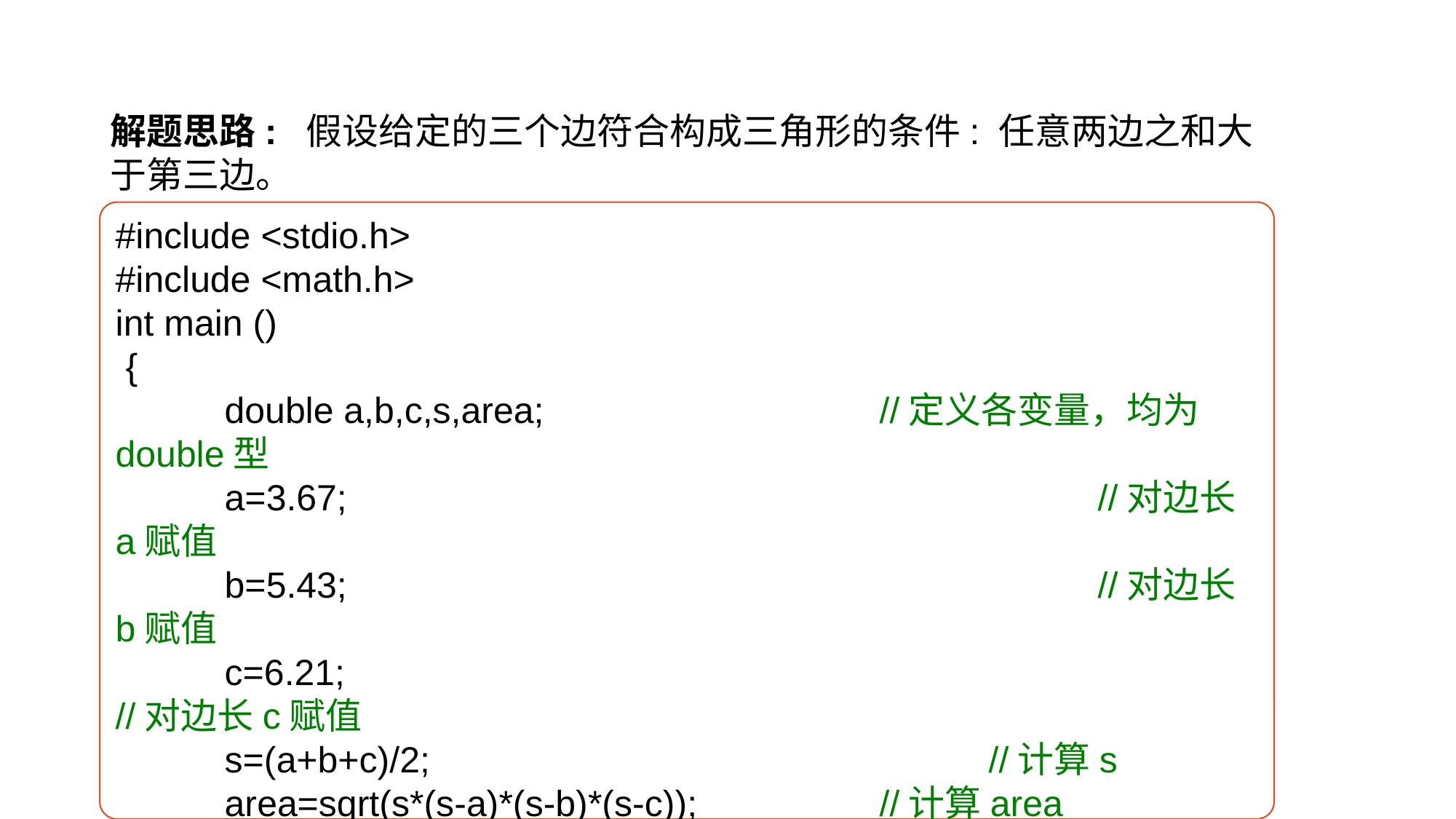

解题思路:  假设给定的三个边符合构成三角形的条件: 任意两边之和大于第三边。
#include <stdio.h>
#include <math.h>
int main ()
 {
	double a,b,c,s,area;				//定义各变量，均为double型
	a=3.67;							//对边长a赋值
	b=5.43;							//对边长b赋值
	c=6.21;								//对边长c赋值
	s=(a+b+c)/2; 						//计算s
	area=sqrt(s*(s-a)*(s-b)*(s-c));		//计算area
	printf("a=%f\tb=%f\t%f\n",a,b,c); 	//输出三边a,b,c的值
	printf("area=%f\n",area);			//输出面积area的值
	return 0;
 }